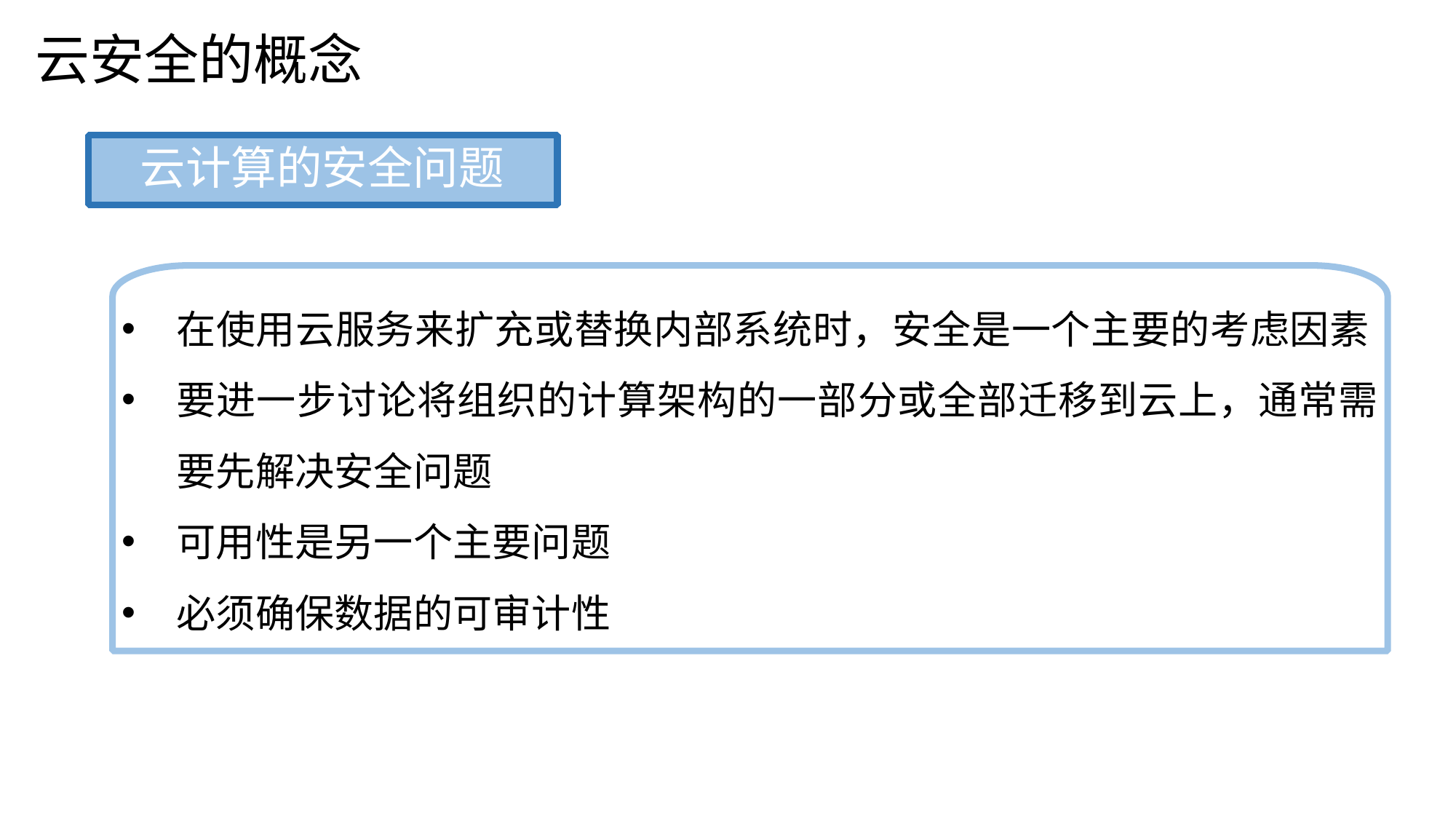

云安全的概念

云计算的安全问题
在使用云服务来扩充或替换内部系统时，安全是一个主要的考虑因素
要进一步讨论将组织的计算架构的一部分或全部迁移到云上，通常需要先解决安全问题
可用性是另一个主要问题
必须确保数据的可审计性